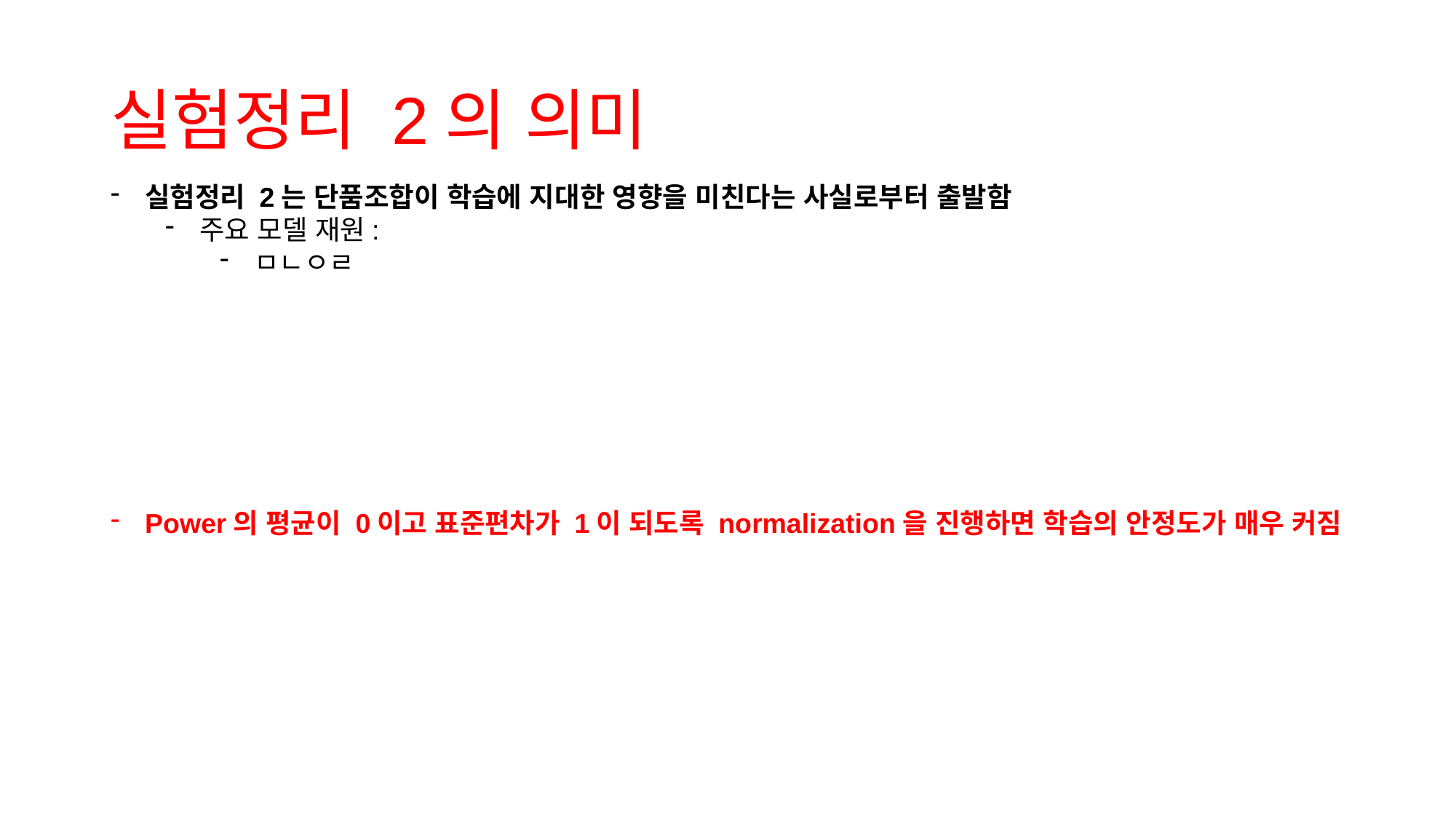

# 실험정리 2의 의미
실험정리 2는 단품조합이 학습에 지대한 영향을 미친다는 사실로부터 출발함
주요 모델 재원:
ㅁㄴㅇㄹ

Power의 평균이 0이고 표준편차가 1이 되도록 normalization을 진행하면 학습의 안정도가 매우 커짐